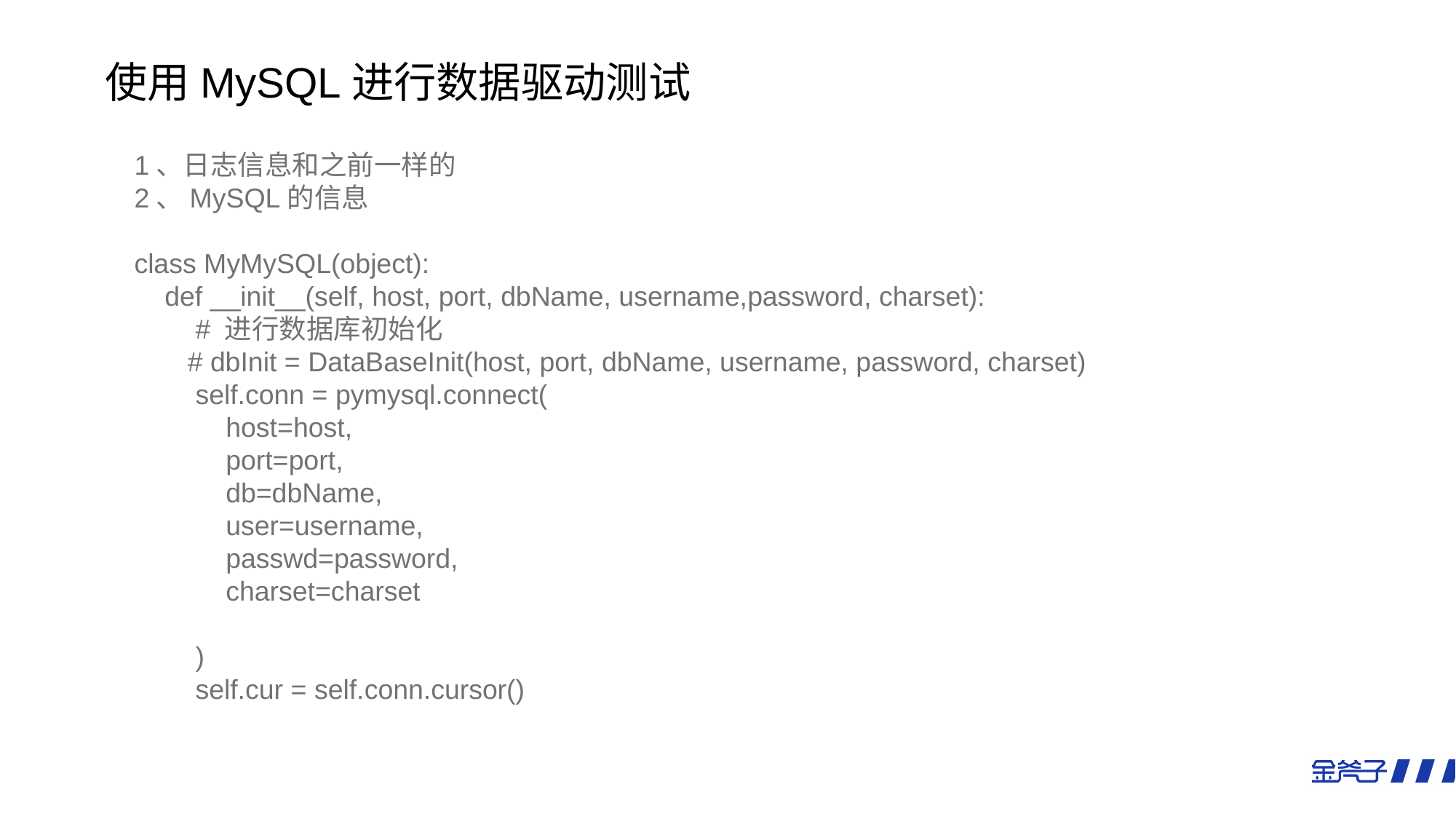

使用MySQL进行数据驱动测试
1、日志信息和之前一样的
2、MySQL的信息

class MyMySQL(object):
    def __init__(self, host, port, dbName, username,password, charset):
        # 进行数据库初始化
       # dbInit = DataBaseInit(host, port, dbName, username, password, charset)
        self.conn = pymysql.connect(
            host=host,
            port=port,
            db=dbName,
            user=username,
            passwd=password,
            charset=charset

        )
        self.cur = self.conn.cursor()